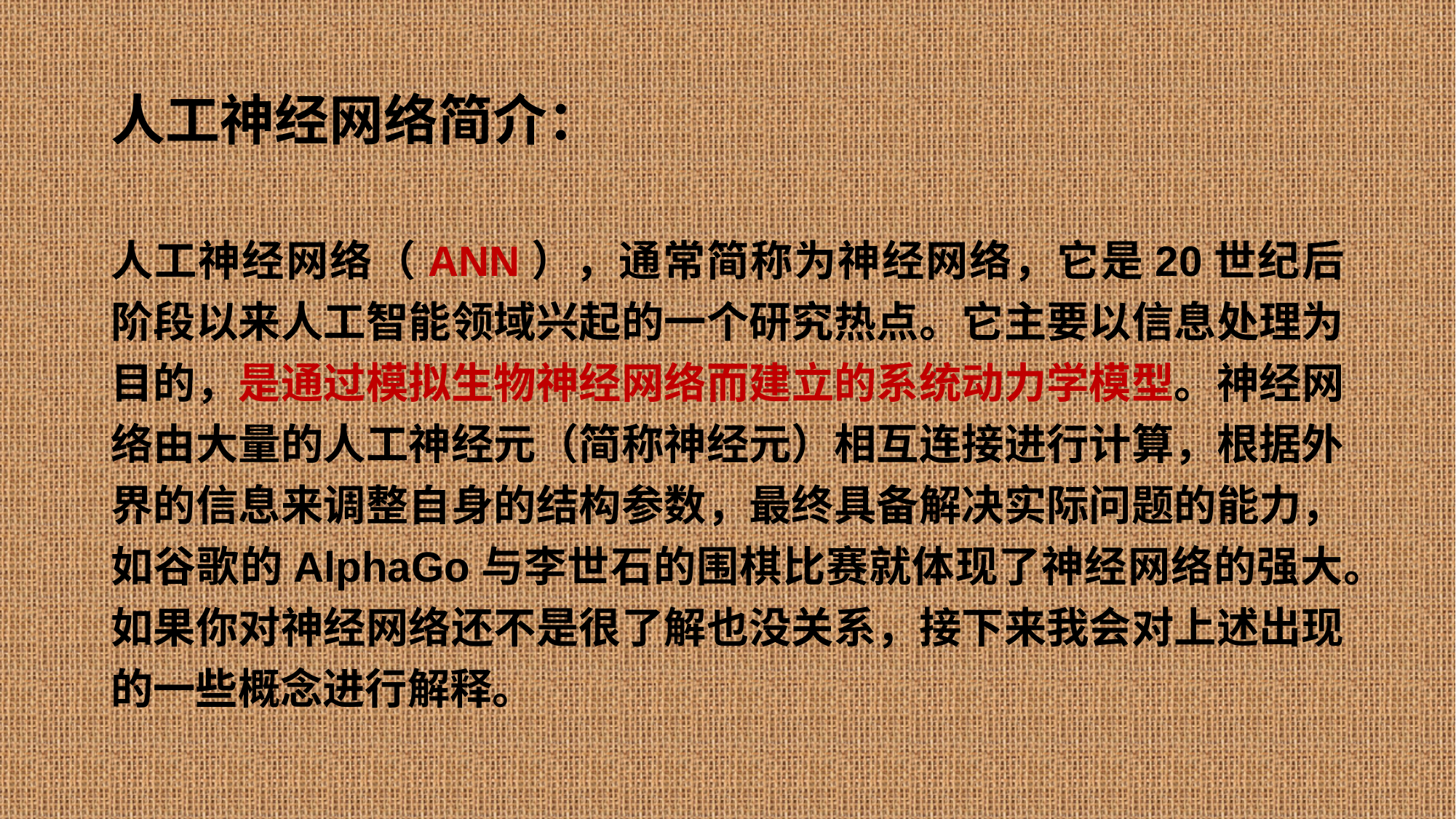

# 人工神经网络简介：
人工神经网络（ANN），通常简称为神经网络，它是20世纪后阶段以来人工智能领域兴起的一个研究热点。它主要以信息处理为目的，是通过模拟生物神经网络而建立的系统动力学模型。神经网络由大量的人工神经元（简称神经元）相互连接进行计算，根据外界的信息来调整自身的结构参数，最终具备解决实际问题的能力，如谷歌的AlphaGo与李世石的围棋比赛就体现了神经网络的强大。如果你对神经网络还不是很了解也没关系，接下来我会对上述出现的一些概念进行解释。